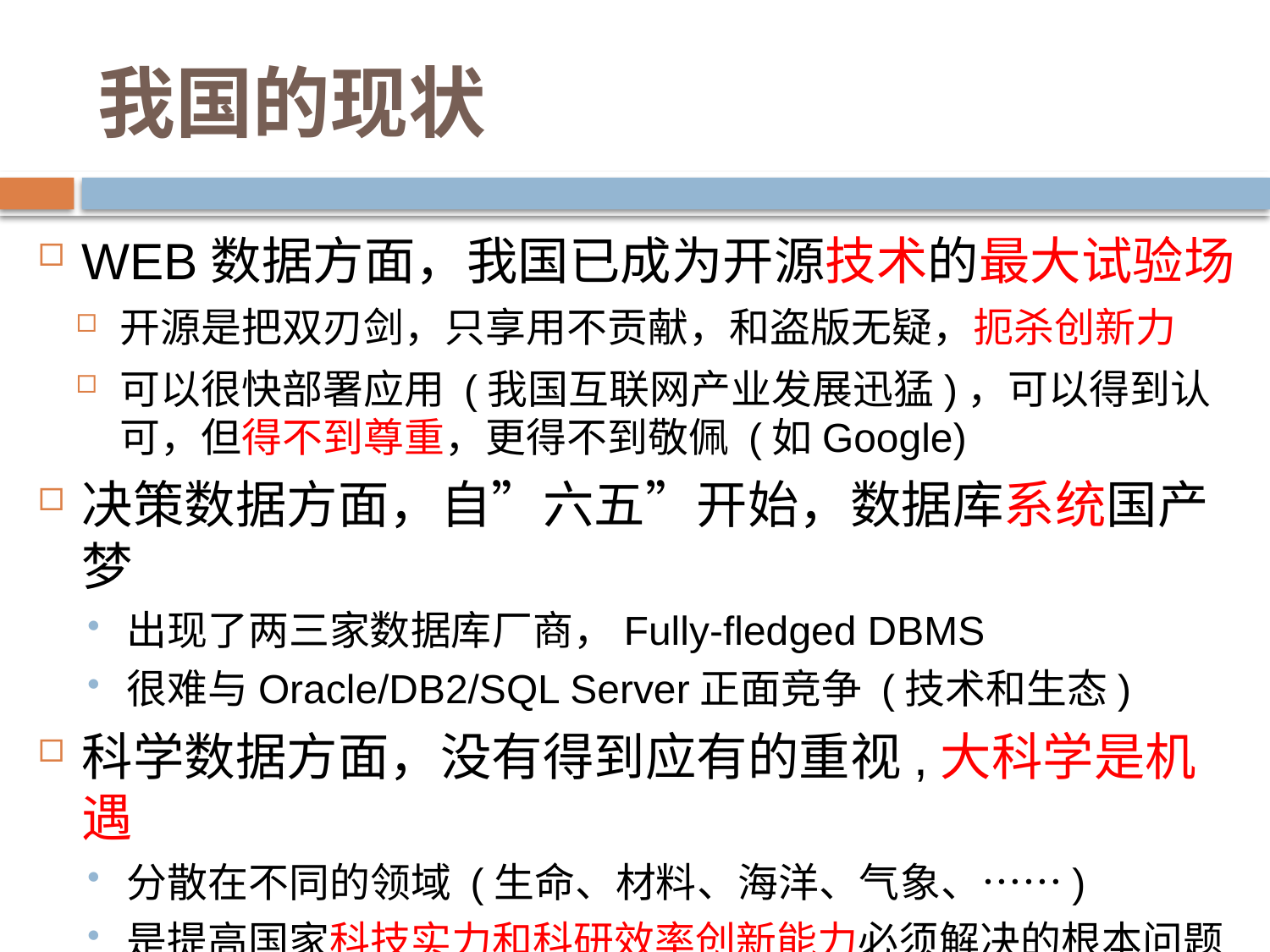

# 我国的现状
WEB数据方面，我国已成为开源技术的最大试验场
开源是把双刃剑，只享用不贡献，和盗版无疑，扼杀创新力
可以很快部署应用 (我国互联网产业发展迅猛)，可以得到认可，但得不到尊重，更得不到敬佩 (如Google)
决策数据方面，自”六五”开始，数据库系统国产梦
出现了两三家数据库厂商，Fully-fledged DBMS
很难与Oracle/DB2/SQL Server正面竞争 (技术和生态)
科学数据方面，没有得到应有的重视,大科学是机遇
分散在不同的领域 (生命、材料、海洋、气象、……)
是提高国家科技实力和科研效率创新能力必须解决的根本问题
不仅仅是技术、系统的问题，更是一个政策层面的问题